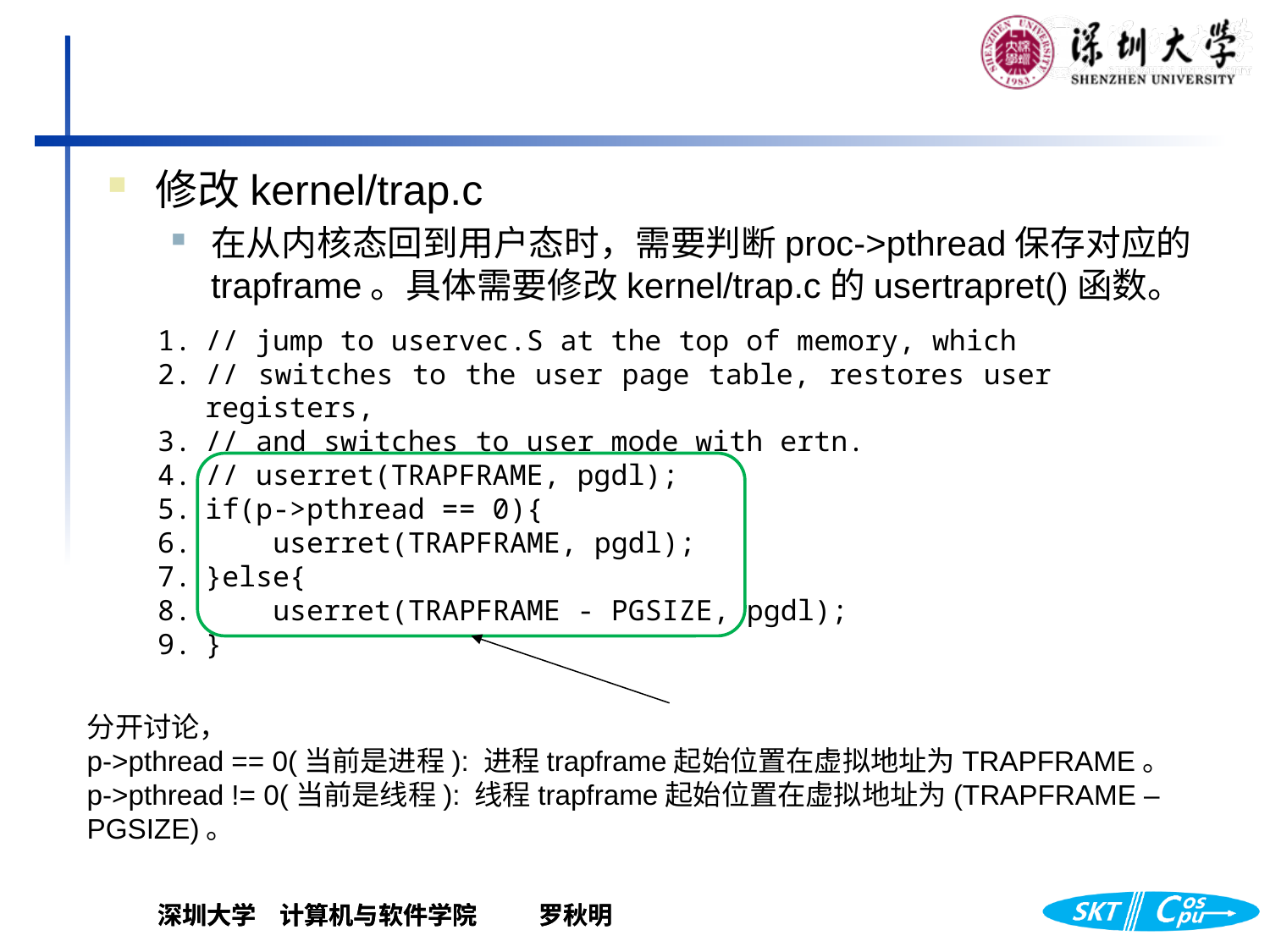

修改kernel/trap.c
在从内核态回到用户态时，需要判断proc->pthread保存对应的trapframe。具体需要修改kernel/trap.c的usertrapret()函数。

// jump to uservec.S at the top of memory, which
// switches to the user page table, restores user registers,
// and switches to user mode with ertn.
// userret(TRAPFRAME, pgdl);
if(p->pthread == 0){
    userret(TRAPFRAME, pgdl);
}else{
    userret(TRAPFRAME - PGSIZE, pgdl);
}

分开讨论，
p->pthread == 0(当前是进程): 进程trapframe起始位置在虚拟地址为TRAPFRAME。
p->pthread != 0(当前是线程): 线程trapframe起始位置在虚拟地址为(TRAPFRAME – PGSIZE)。